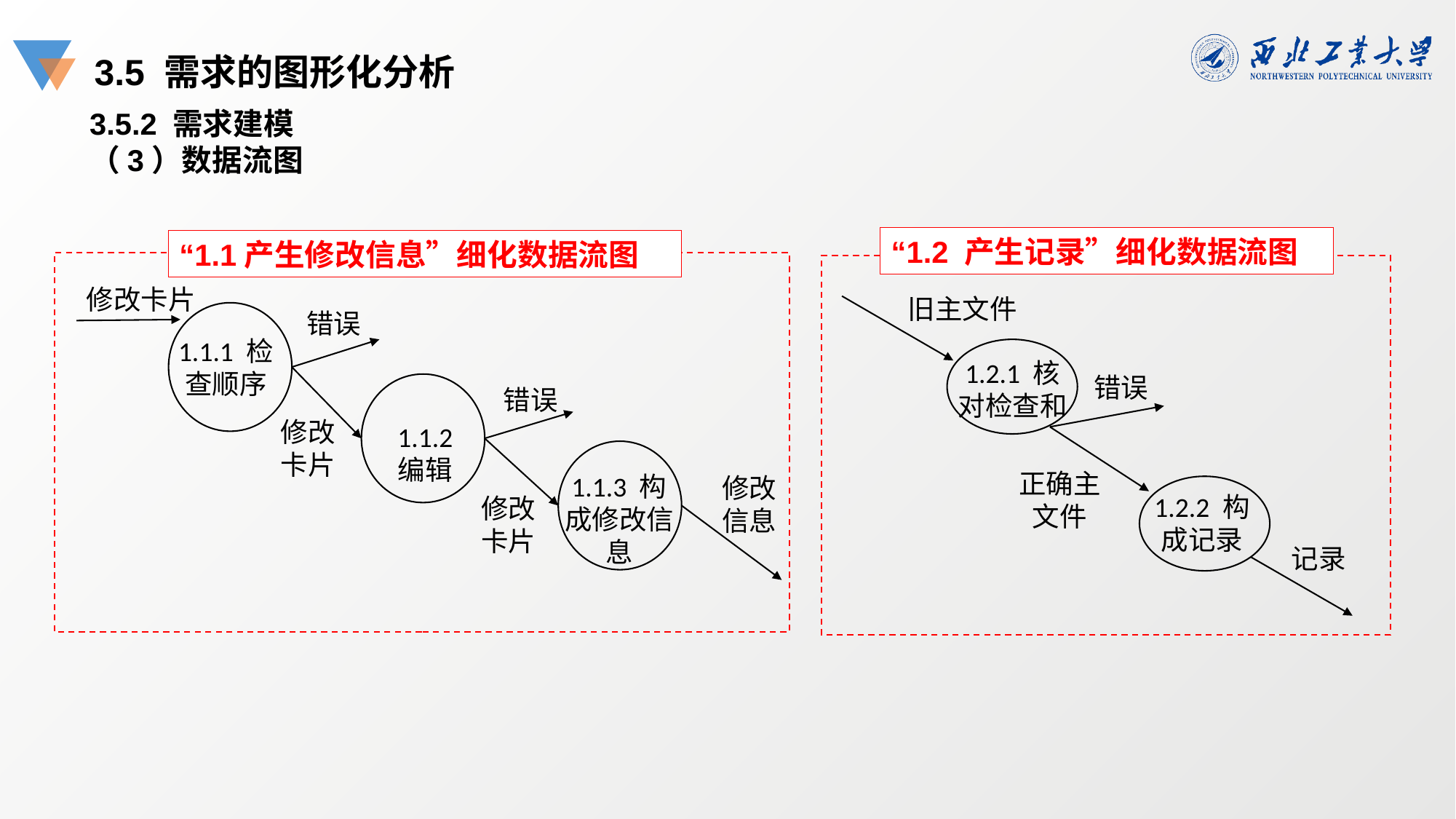

3.5 需求的图形化分析
3.5.2 需求建模
（3）数据流图
“1.2 产生记录”细化数据流图
“1.1产生修改信息”细化数据流图

修改卡片
错误

1.1.1 检查顺序

错误
修改卡片
1.1.2 编辑

1.1.3 构成修改信息
修改信息
修改卡片
旧主文件

1.2.1 核对检查和
错误
正确主文件

1.2.2 构成记录
记录

15